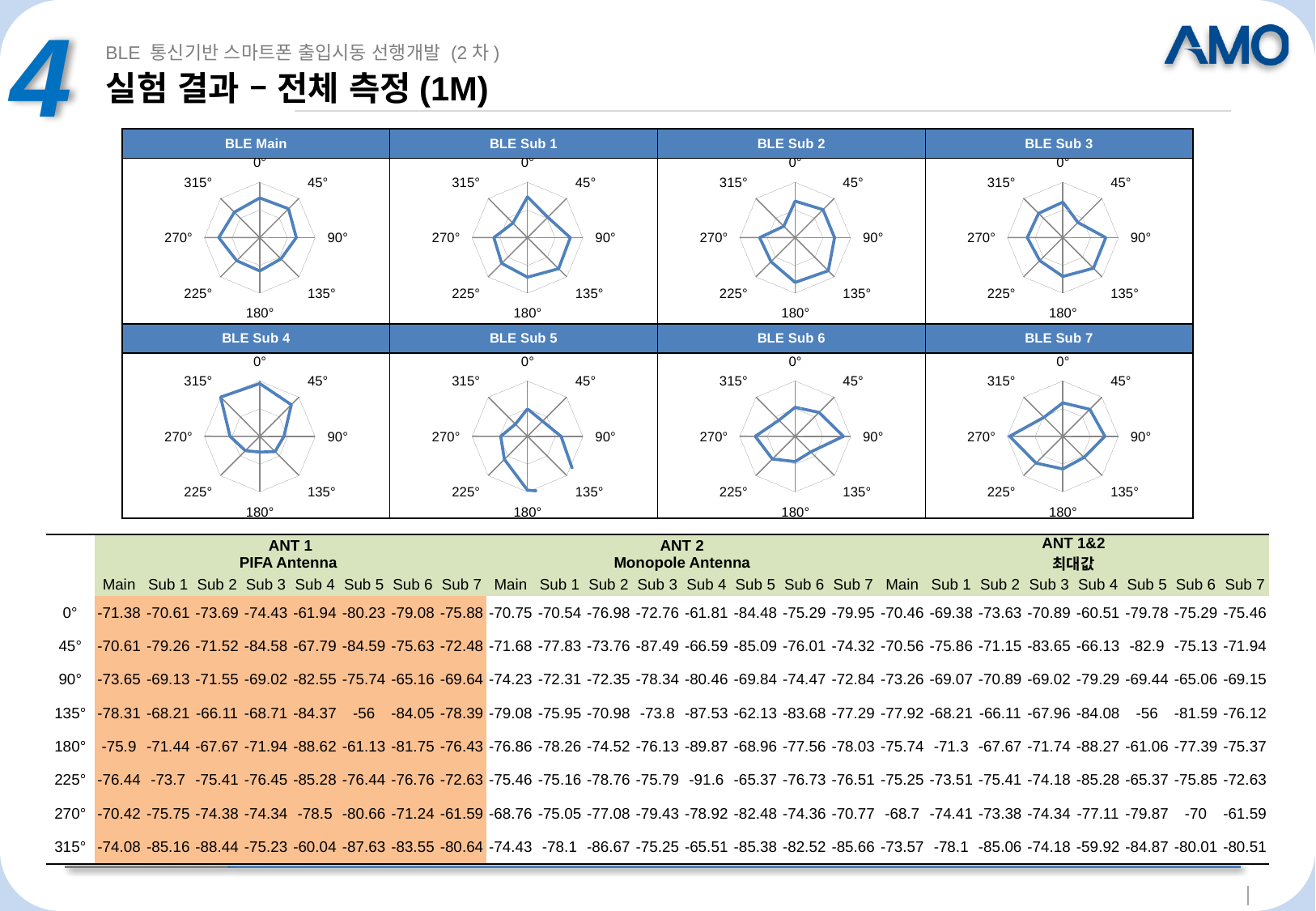

4
BLE 통신기반 스마트폰 출입시동 선행개발 (2차)
# 실험 결과 – 전체 측정(1M)
| BLE Main | BLE Sub 1 | BLE Sub 2 | BLE Sub 3 |
| --- | --- | --- | --- |
|  |  |  |  |
| BLE Sub 4 | BLE Sub 5 | BLE Sub 6 | BLE Sub 7 |
|  |  |  |  |

### Chart

| Category |  |
|---|---|
| 0° | -71.38 |
| 45° | -70.61 |
| 90° | -73.65 |
| 135° | -78.31 |
| 180° | -75.9 |
| 225° | -76.44 |
| 270° | -70.42 |
| 315° | -74.08 |

### Chart

| Category |  |
|---|---|
| 0° | -70.61 |
| 45° | -79.26 |
| 90° | -69.13 |
| 135° | -68.21 |
| 180° | -71.44 |
| 225° | -73.7 |
| 270° | -75.75 |
| 315° | -85.16 |

### Chart

| Category |  |
|---|---|
| 0° | -73.69 |
| 45° | -71.52 |
| 90° | -71.55 |
| 135° | -66.11 |
| 180° | -67.67 |
| 225° | -75.41 |
| 270° | -74.38 |
| 315° | -88.44 |

### Chart

| Category |  |
|---|---|
| 0° | -74.43 |
| 45° | -84.58 |
| 90° | -69.02 |
| 135° | -68.71 |
| 180° | -71.94 |
| 225° | -76.45 |
| 270° | -74.34 |
| 315° | -75.23 |

### Chart

| Category |  |
|---|---|
| 0° | -61.94 |
| 45° | -67.79 |
| 90° | -82.55 |
| 135° | -84.37 |
| 180° | -88.62 |
| 225° | -85.28 |
| 270° | -78.5 |
| 315° | -60.04 |

### Chart

| Category |  |
|---|---|
| 0° | -80.23 |
| 45° | -84.59 |
| 90° | -75.74 |
| 135° | -56.0 |
| 180° | -61.13 |
| 225° | -76.44 |
| 270° | -80.66 |
| 315° | -87.63 |

### Chart

| Category |  |
|---|---|
| 0° | -79.08 |
| 45° | -75.63 |
| 90° | -65.16 |
| 135° | -84.05 |
| 180° | -81.75 |
| 225° | -76.76 |
| 270° | -71.24 |
| 315° | -83.55 |

### Chart

| Category |  |
|---|---|
| 0° | -75.88 |
| 45° | -72.48 |
| 90° | -69.64 |
| 135° | -78.39 |
| 180° | -76.43 |
| 225° | -72.63 |
| 270° | -61.59 |
| 315° | -80.64 |
|  | ANT 1 PIFA Antenna |  |  |  |  |  |  |  | ANT 2 Monopole Antenna |  |  |  |  |  |  |  | ANT 1&2 최대값 |  |  |  |  |  |  |  |
| --- | --- | --- | --- | --- | --- | --- | --- | --- | --- | --- | --- | --- | --- | --- | --- | --- | --- | --- | --- | --- | --- | --- | --- | --- |
|  | Main | Sub 1 | Sub 2 | Sub 3 | Sub 4 | Sub 5 | Sub 6 | Sub 7 | Main | Sub 1 | Sub 2 | Sub 3 | Sub 4 | Sub 5 | Sub 6 | Sub 7 | Main | Sub 1 | Sub 2 | Sub 3 | Sub 4 | Sub 5 | Sub 6 | Sub 7 |
| 0° | -71.38 | -70.61 | -73.69 | -74.43 | -61.94 | -80.23 | -79.08 | -75.88 | -70.75 | -70.54 | -76.98 | -72.76 | -61.81 | -84.48 | -75.29 | -79.95 | -70.46 | -69.38 | -73.63 | -70.89 | -60.51 | -79.78 | -75.29 | -75.46 |
| 45° | -70.61 | -79.26 | -71.52 | -84.58 | -67.79 | -84.59 | -75.63 | -72.48 | -71.68 | -77.83 | -73.76 | -87.49 | -66.59 | -85.09 | -76.01 | -74.32 | -70.56 | -75.86 | -71.15 | -83.65 | -66.13 | -82.9 | -75.13 | -71.94 |
| 90° | -73.65 | -69.13 | -71.55 | -69.02 | -82.55 | -75.74 | -65.16 | -69.64 | -74.23 | -72.31 | -72.35 | -78.34 | -80.46 | -69.84 | -74.47 | -72.84 | -73.26 | -69.07 | -70.89 | -69.02 | -79.29 | -69.44 | -65.06 | -69.15 |
| 135° | -78.31 | -68.21 | -66.11 | -68.71 | -84.37 | -56 | -84.05 | -78.39 | -79.08 | -75.95 | -70.98 | -73.8 | -87.53 | -62.13 | -83.68 | -77.29 | -77.92 | -68.21 | -66.11 | -67.96 | -84.08 | -56 | -81.59 | -76.12 |
| 180° | -75.9 | -71.44 | -67.67 | -71.94 | -88.62 | -61.13 | -81.75 | -76.43 | -76.86 | -78.26 | -74.52 | -76.13 | -89.87 | -68.96 | -77.56 | -78.03 | -75.74 | -71.3 | -67.67 | -71.74 | -88.27 | -61.06 | -77.39 | -75.37 |
| 225° | -76.44 | -73.7 | -75.41 | -76.45 | -85.28 | -76.44 | -76.76 | -72.63 | -75.46 | -75.16 | -78.76 | -75.79 | -91.6 | -65.37 | -76.73 | -76.51 | -75.25 | -73.51 | -75.41 | -74.18 | -85.28 | -65.37 | -75.85 | -72.63 |
| 270° | -70.42 | -75.75 | -74.38 | -74.34 | -78.5 | -80.66 | -71.24 | -61.59 | -68.76 | -75.05 | -77.08 | -79.43 | -78.92 | -82.48 | -74.36 | -70.77 | -68.7 | -74.41 | -73.38 | -74.34 | -77.11 | -79.87 | -70 | -61.59 |
| 315° | -74.08 | -85.16 | -88.44 | -75.23 | -60.04 | -87.63 | -83.55 | -80.64 | -74.43 | -78.1 | -86.67 | -75.25 | -65.51 | -85.38 | -82.52 | -85.66 | -73.57 | -78.1 | -85.06 | -74.18 | -59.92 | -84.87 | -80.01 | -80.51 |